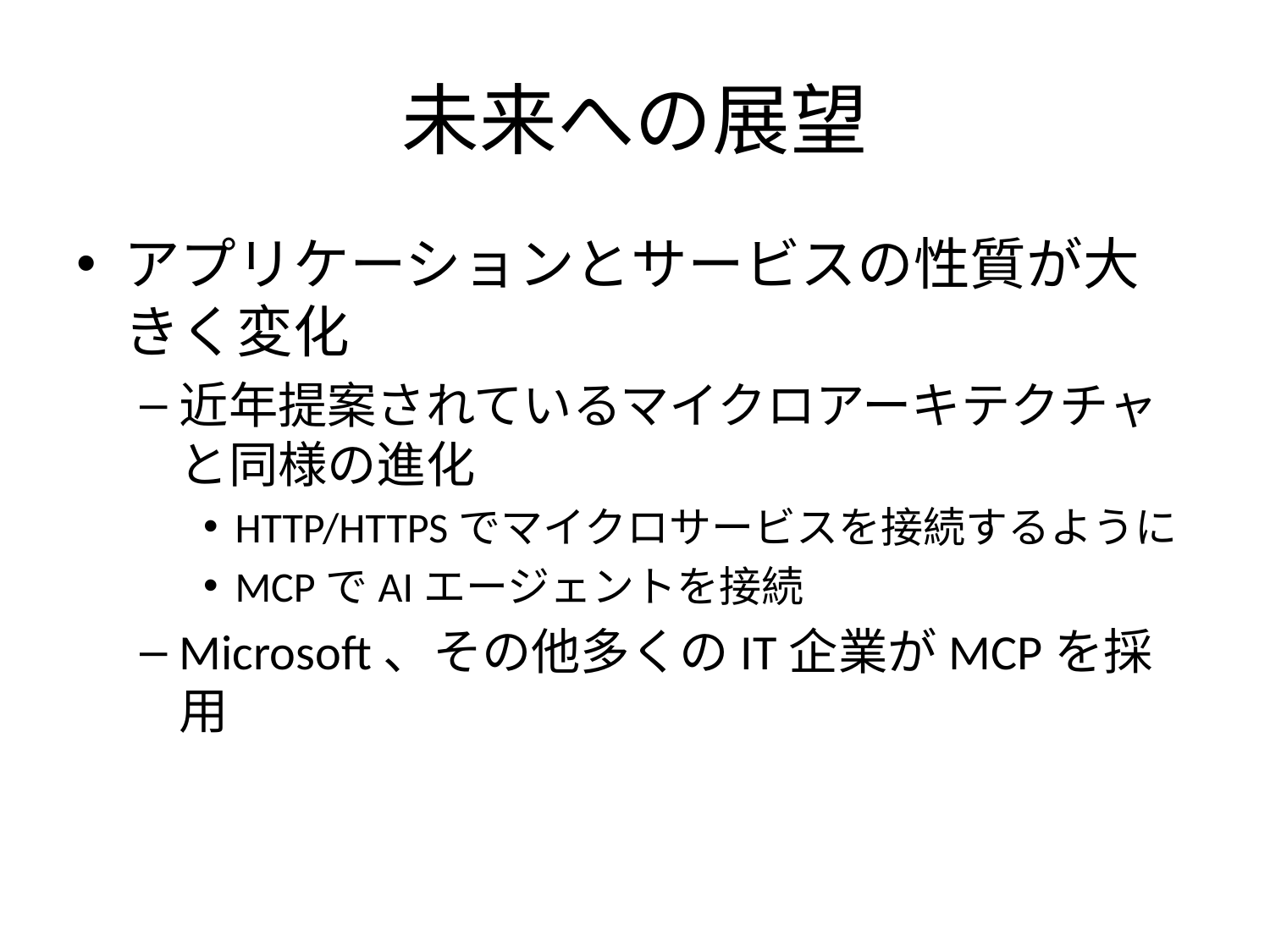

# 未来への展望
アプリケーションとサービスの性質が大きく変化
近年提案されているマイクロアーキテクチャと同様の進化
HTTP/HTTPSでマイクロサービスを接続するように
MCPでAIエージェントを接続
Microsoft、その他多くのIT企業がMCPを採用